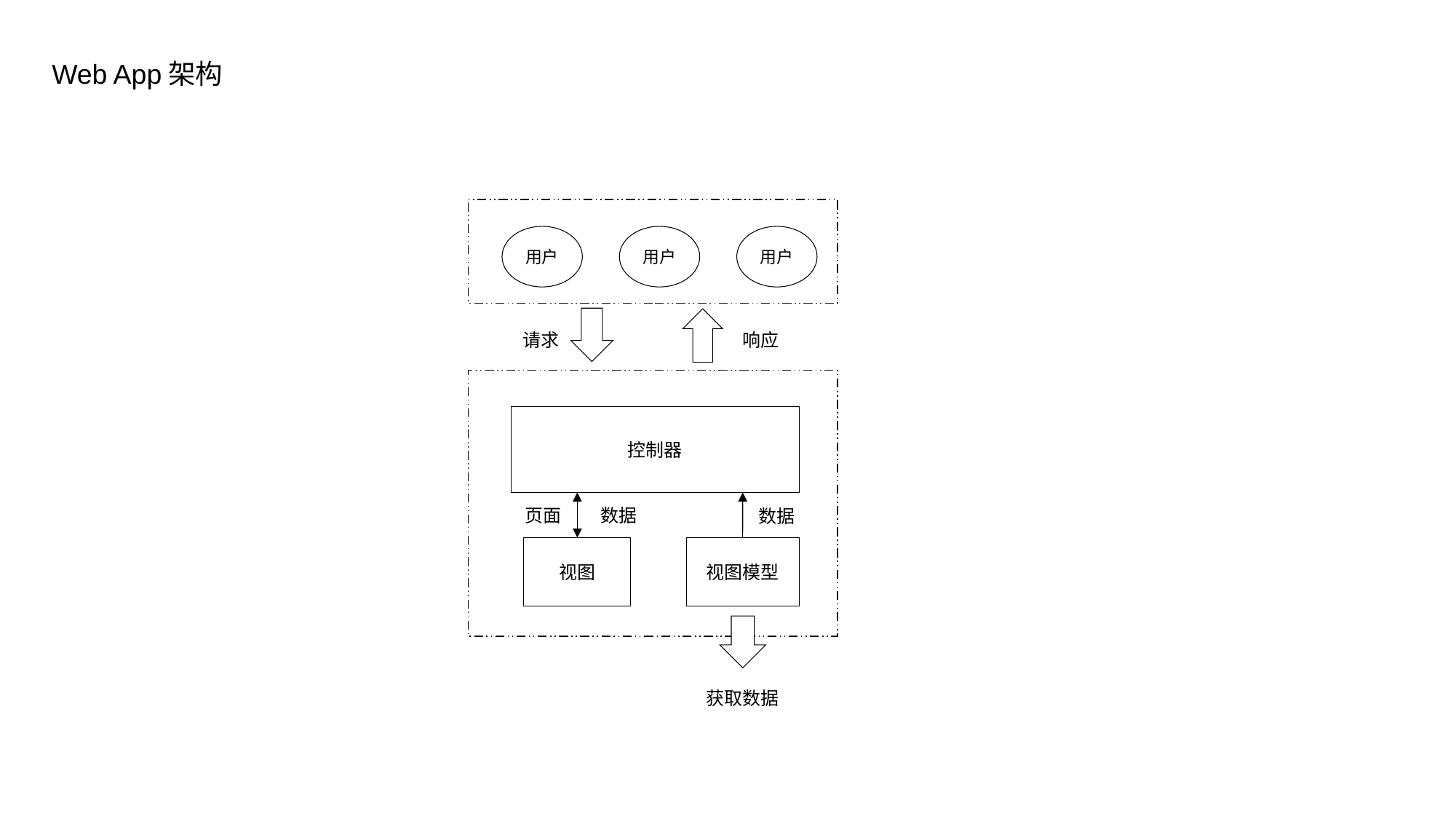

Web App架构

用户
用户
用户

响应
请求

控制器
页面
数据
数据
视图
视图模型

获取数据